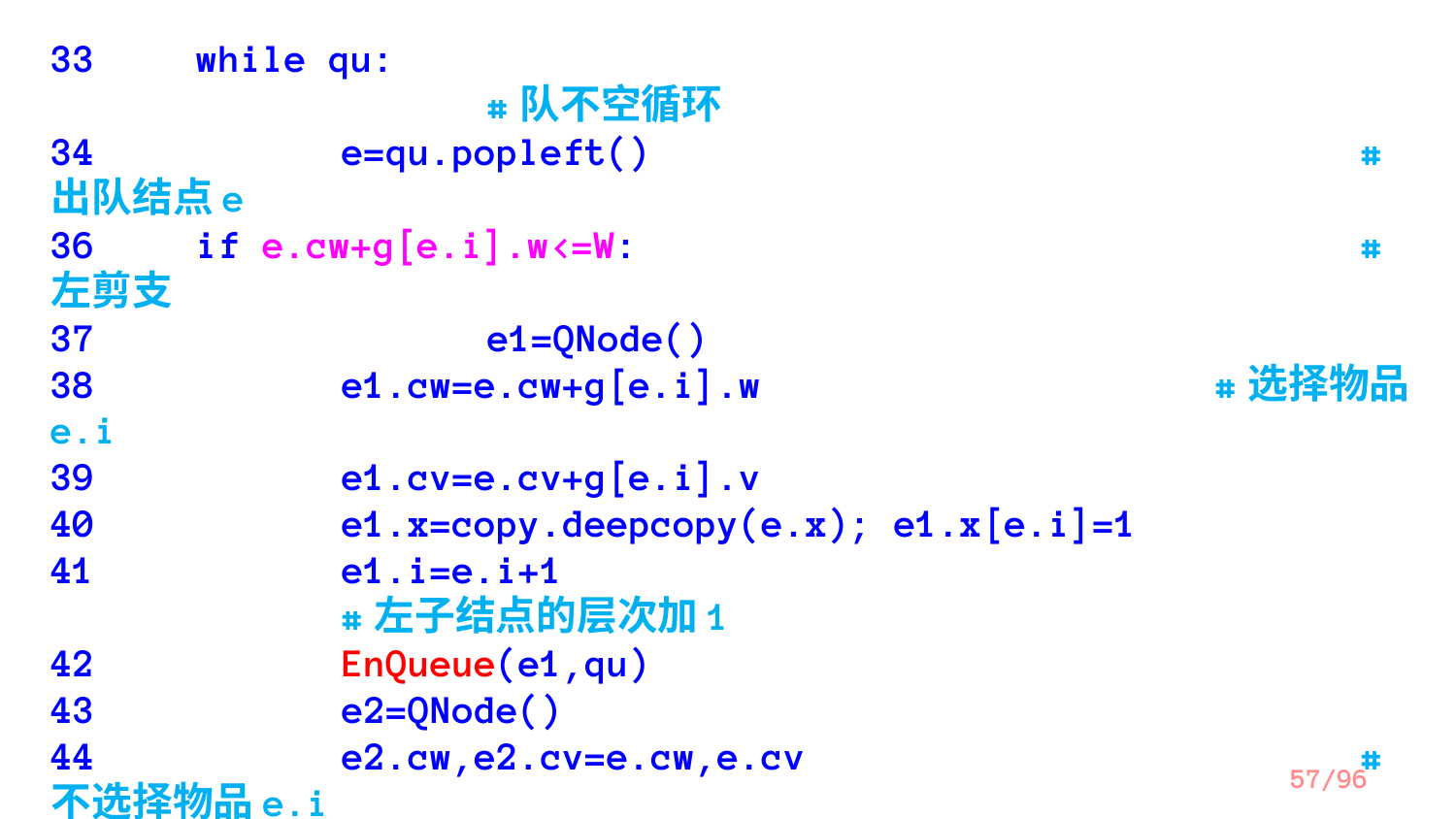

33  	while qu:										#队不空循环
34   		e=qu.popleft()		        		#出队结点e
36    	if e.cw+g[e.i].w<=W:					#左剪支
37     		e1=QNode()
38      	e1.cw=e.cw+g[e.i].w				#选择物品e.i
39      	e1.cv=e.cv+g[e.i].v
40      	e1.x=copy.deepcopy(e.x); e1.x[e.i]=1
41      	e1.i=e.i+1								#左子结点的层次加1
42      	EnQueue(e1,qu)
43     	e2=QNode()
44     	e2.cw,e2.cv=e.cw,e.cv				#不选择物品e.i
45     	e2.x=copy.deepcopy(e.x); e2.x[e.i]=0
46      e2.i=e.i+1									#右子结点的层次加1
47      bound(e2)									#求出不选择物品i的上界
48      if e2.ub>bestv:							#右剪支
49      	EnQueue(e2,qu)
57/96